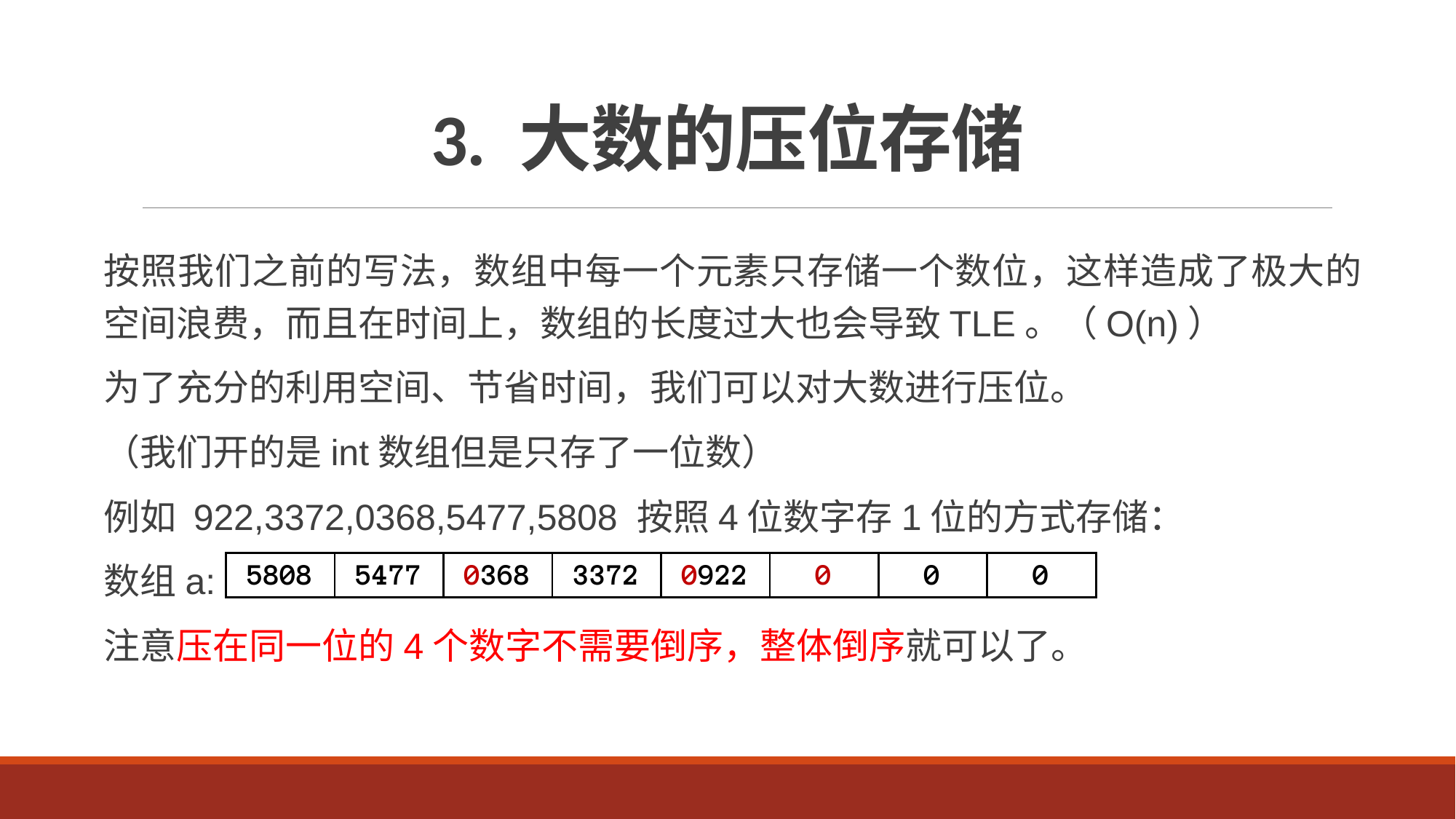

# 3. 大数的压位存储
按照我们之前的写法，数组中每一个元素只存储一个数位，这样造成了极大的空间浪费，而且在时间上，数组的长度过大也会导致TLE。（O(n)）
为了充分的利用空间、节省时间，我们可以对大数进行压位。
（我们开的是int数组但是只存了一位数）
例如 922,3372,0368,5477,5808 按照4位数字存1位的方式存储：
数组a:
注意压在同一位的4个数字不需要倒序，整体倒序就可以了。
| 5808 | 5477 | 0368 | 3372 | 0922 | 0 | 0 | 0 |
| --- | --- | --- | --- | --- | --- | --- | --- |